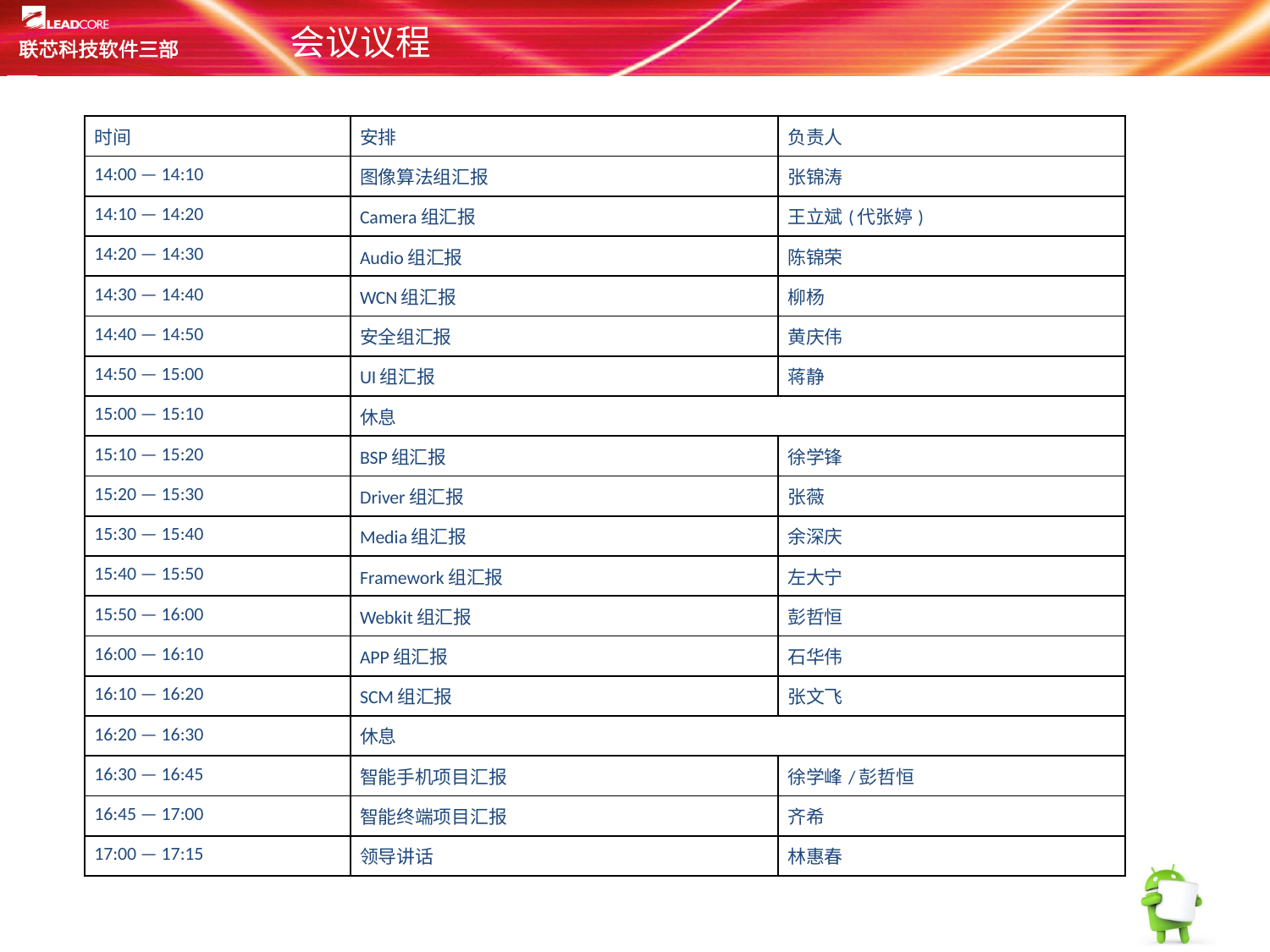

# 会议议程
| 时间 | 安排 | 负责人 |
| --- | --- | --- |
| 14:00 — 14:10 | 图像算法组汇报 | 张锦涛 |
| 14:10 — 14:20 | Camera组汇报 | 王立斌(代张婷) |
| 14:20 — 14:30 | Audio组汇报 | 陈锦荣 |
| 14:30 — 14:40 | WCN组汇报 | 柳杨 |
| 14:40 — 14:50 | 安全组汇报 | 黄庆伟 |
| 14:50 — 15:00 | UI组汇报 | 蒋静 |
| 15:00 — 15:10 | 休息 |  |
| 15:10 — 15:20 | BSP组汇报 | 徐学锋 |
| 15:20 — 15:30 | Driver组汇报 | 张薇 |
| 15:30 — 15:40 | Media组汇报 | 余深庆 |
| 15:40 — 15:50 | Framework组汇报 | 左大宁 |
| 15:50 — 16:00 | Webkit组汇报 | 彭哲恒 |
| 16:00 — 16:10 | APP组汇报 | 石华伟 |
| 16:10 — 16:20 | SCM组汇报 | 张文飞 |
| 16:20 — 16:30 | 休息 |  |
| 16:30 — 16:45 | 智能手机项目汇报 | 徐学峰/彭哲恒 |
| 16:45 — 17:00 | 智能终端项目汇报 | 齐希 |
| 17:00 — 17:15 | 领导讲话 | 林惠春 |